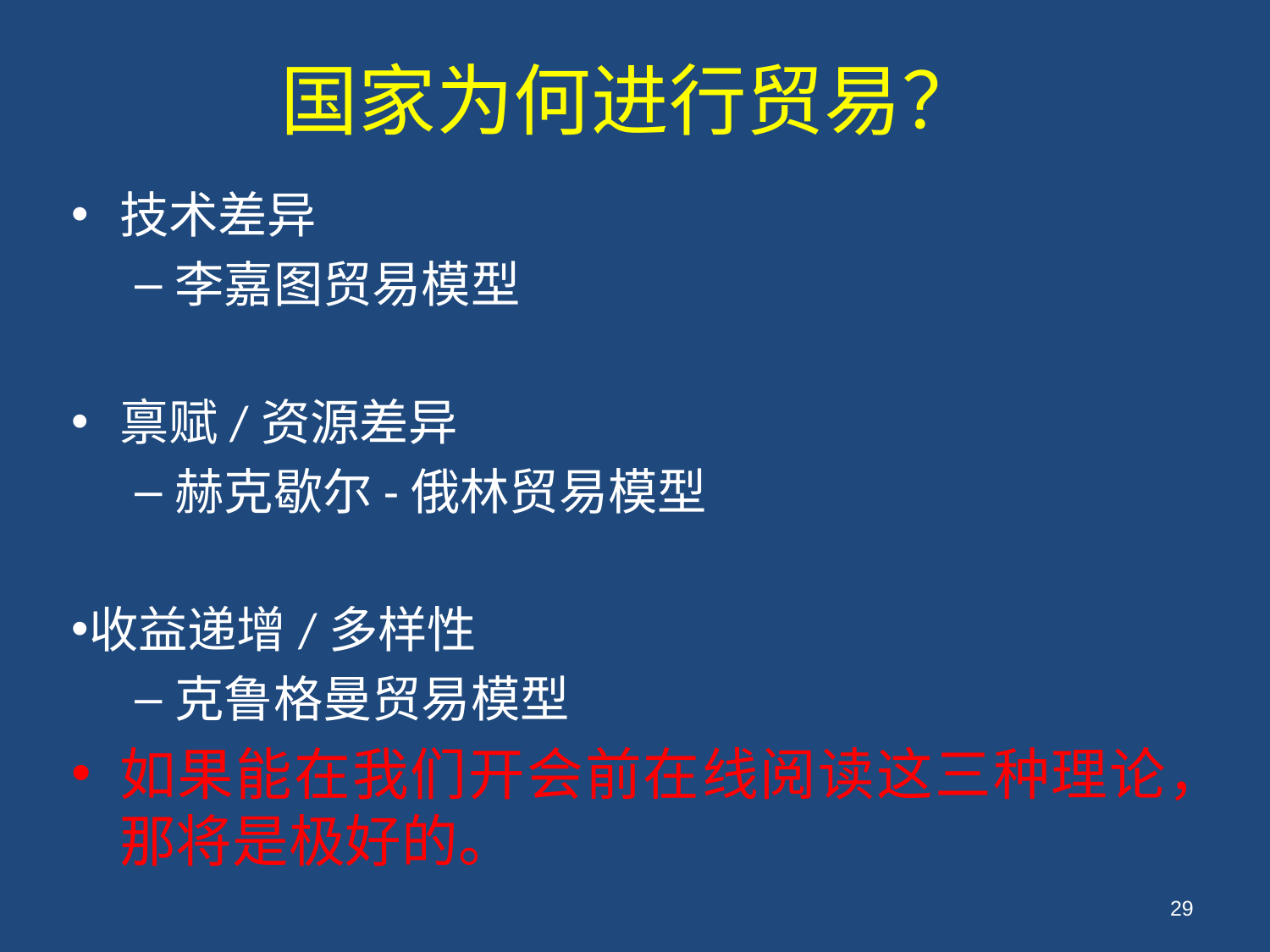

# 国家为何进行贸易？
技术差异
李嘉图贸易模型

禀赋/资源差异
赫克歇尔-俄林贸易模型

收益递增/多样性
克鲁格曼贸易模型
如果能在我们开会前在线阅读这三种理论，那将是极好的。
29